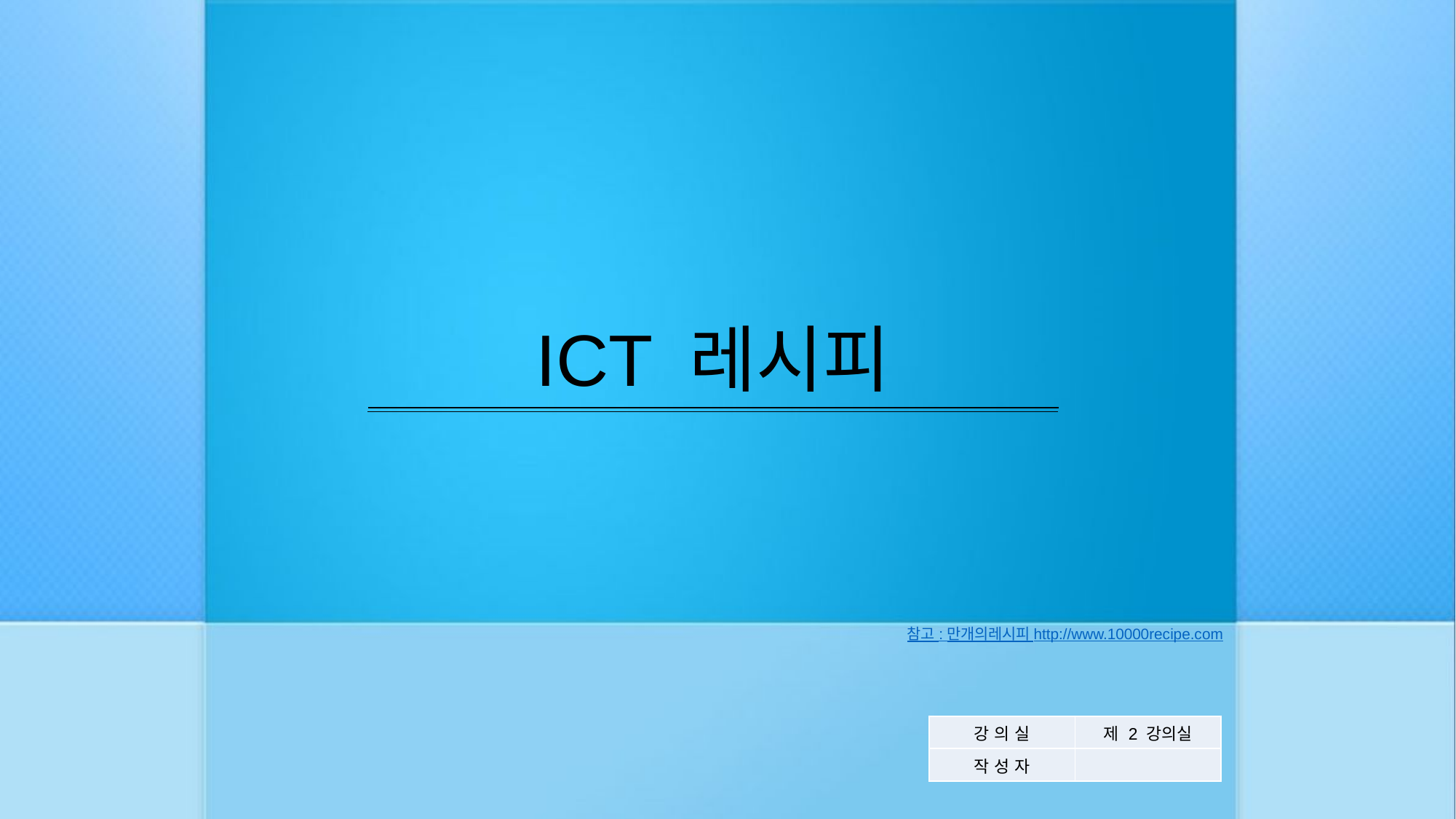

ICT 레시피
참고 : 만개의레시피 http://www.10000recipe.com
| 강 의 실 | 제 2 강의실 |
| --- | --- |
| 작 성 자 |  |